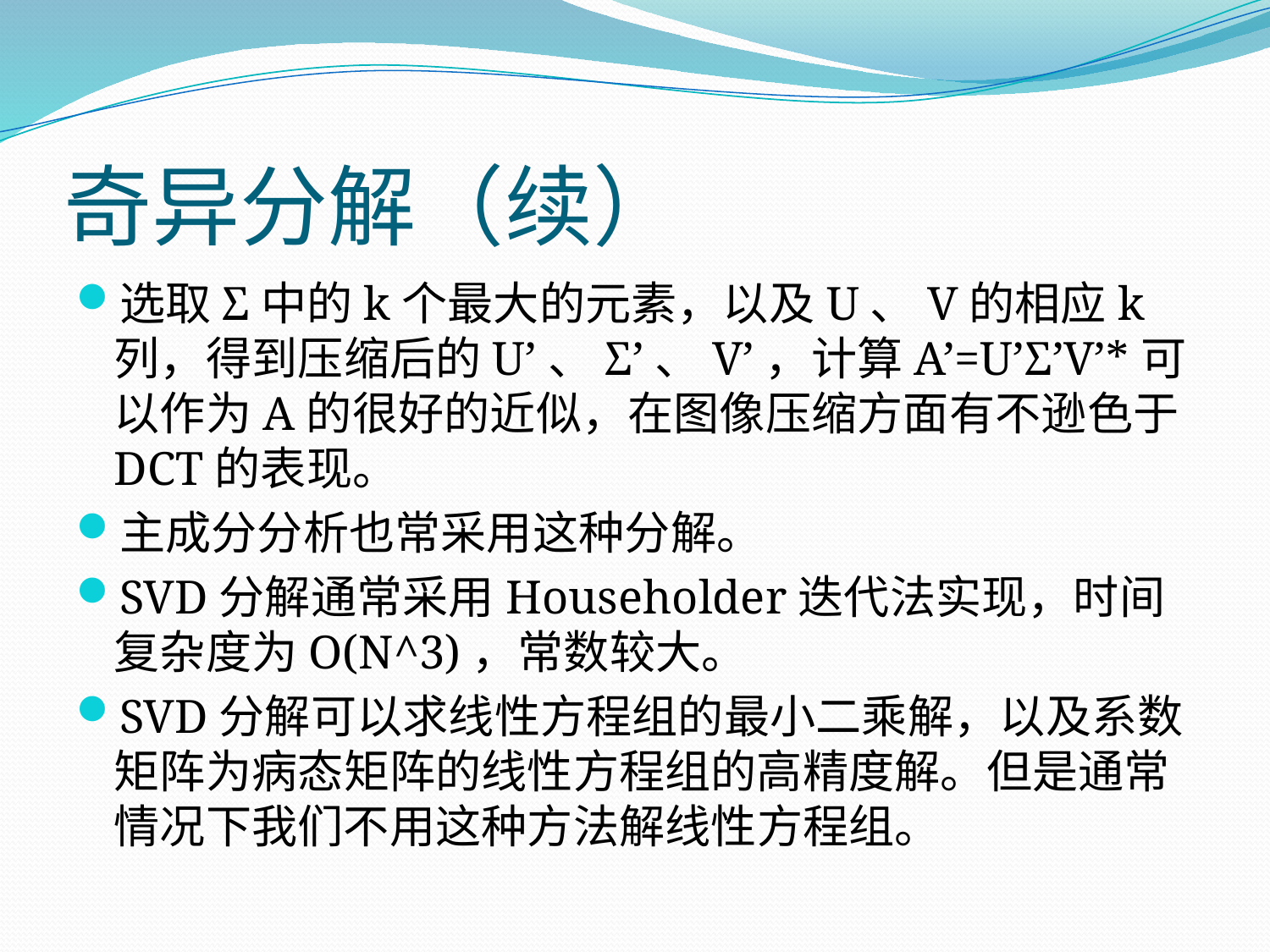

# 奇异分解（续）
选取Σ中的k个最大的元素，以及U、V的相应k列，得到压缩后的U’、Σ’、V’，计算A’=U’Σ’V’*可以作为A的很好的近似，在图像压缩方面有不逊色于DCT的表现。
主成分分析也常采用这种分解。
SVD分解通常采用Householder迭代法实现，时间复杂度为O(N^3)，常数较大。
SVD分解可以求线性方程组的最小二乘解，以及系数矩阵为病态矩阵的线性方程组的高精度解。但是通常情况下我们不用这种方法解线性方程组。